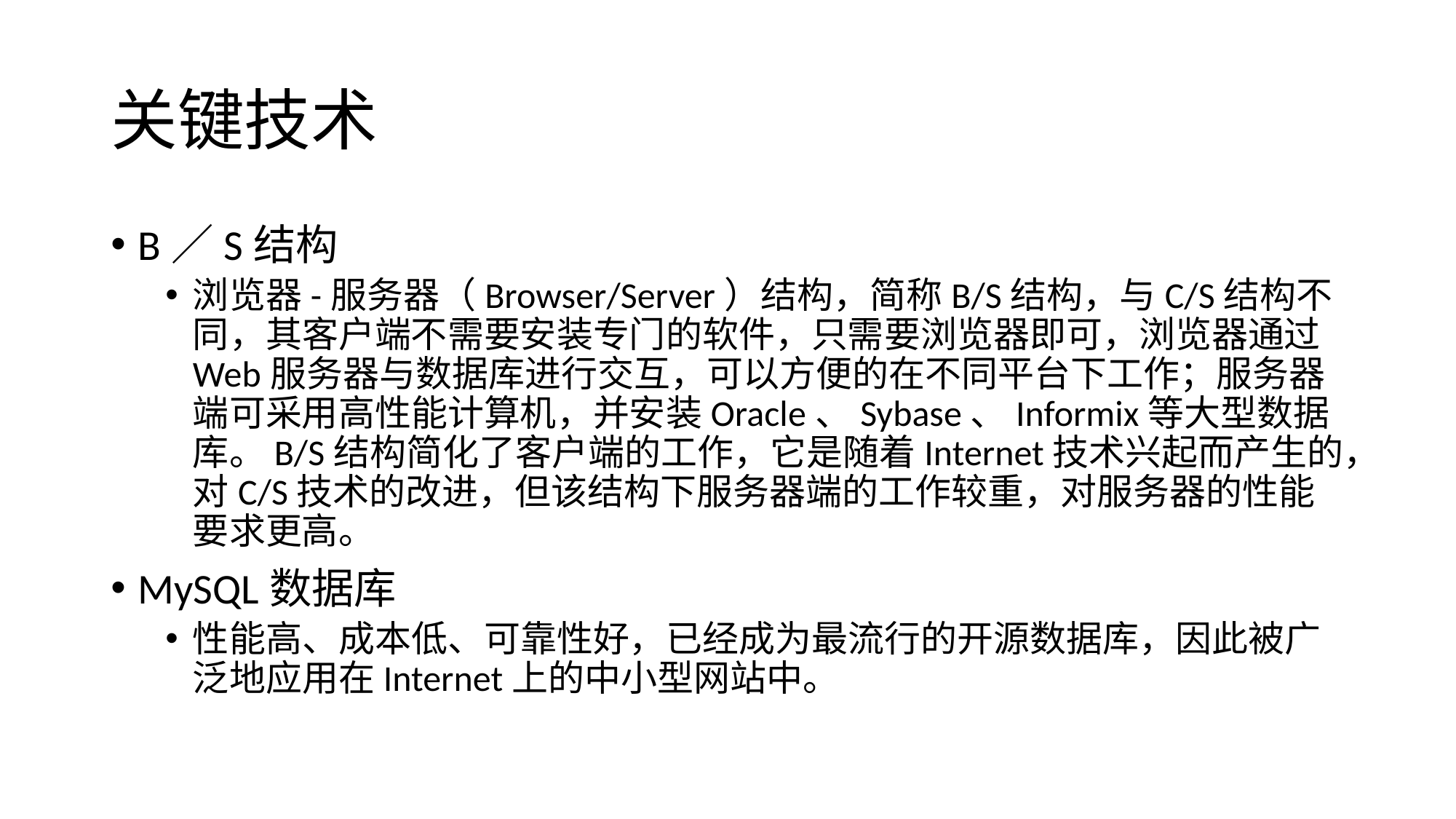

# 关键技术
B／S结构
浏览器-服务器（Browser/Server）结构，简称B/S结构，与C/S结构不同，其客户端不需要安装专门的软件，只需要浏览器即可，浏览器通过Web服务器与数据库进行交互，可以方便的在不同平台下工作；服务器端可采用高性能计算机，并安装Oracle、Sybase、Informix等大型数据库。B/S结构简化了客户端的工作，它是随着Internet技术兴起而产生的，对C/S技术的改进，但该结构下服务器端的工作较重，对服务器的性能要求更高。
MySQL数据库
性能高、成本低、可靠性好，已经成为最流行的开源数据库，因此被广泛地应用在Internet上的中小型网站中。